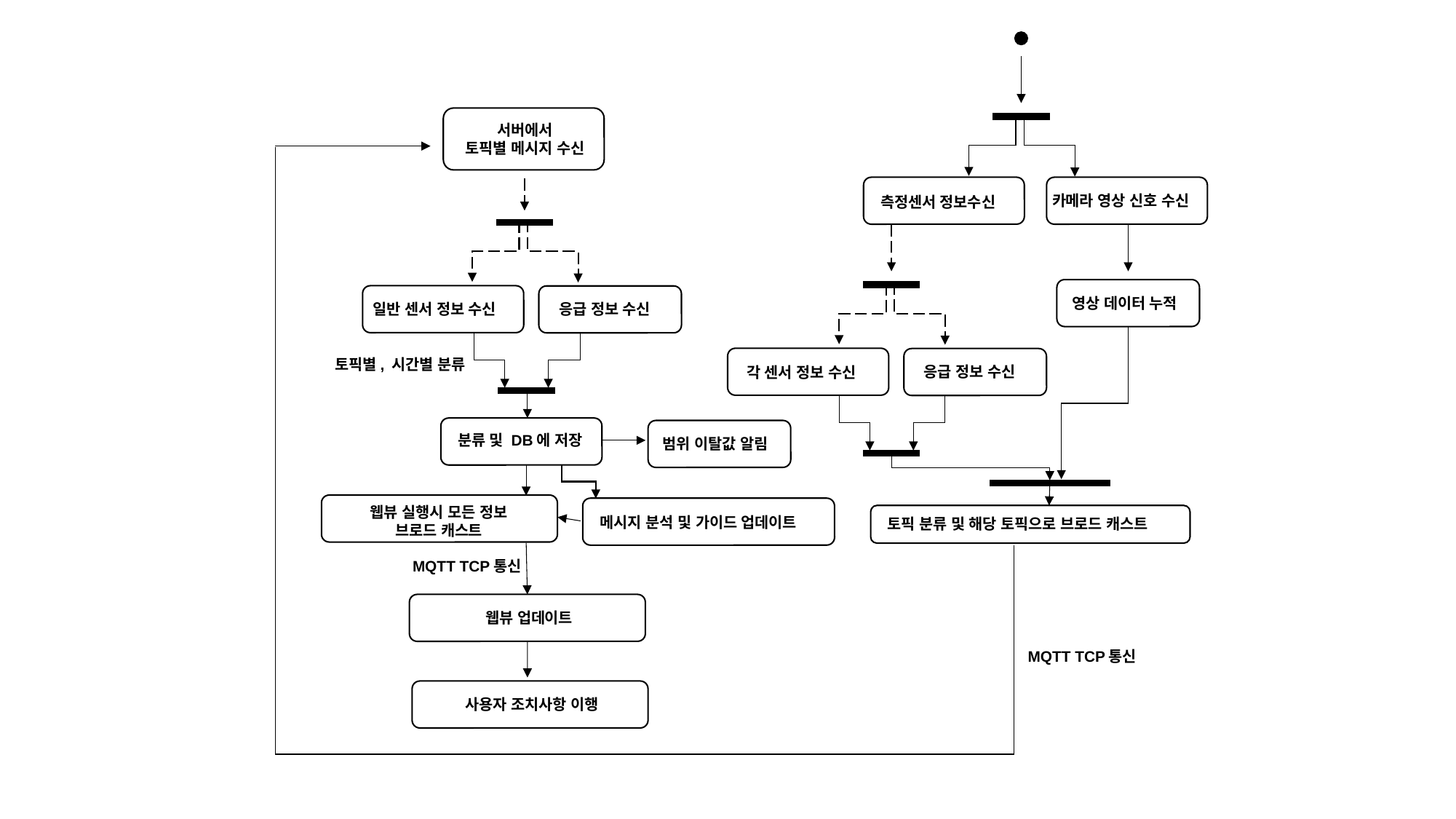

서버에서
토픽별 메시지 수신

카메라 영상 신호 수신
측정센서 정보수신

영상 데이터 누적
일반 센서 정보 수신
응급 정보 수신

토픽별, 시간별 분류
응급 정보 수신
각 센서 정보 수신

분류 및 DB에 저장
범위 이탈값 알림

웹뷰 실행시 모든 정보
브로드 캐스트

메시지 분석 및 가이드 업데이트
토픽 분류 및 해당 토픽으로 브로드 캐스트
MQTT TCP통신

웹뷰 업데이트
MQTT TCP통신

사용자 조치사항 이행